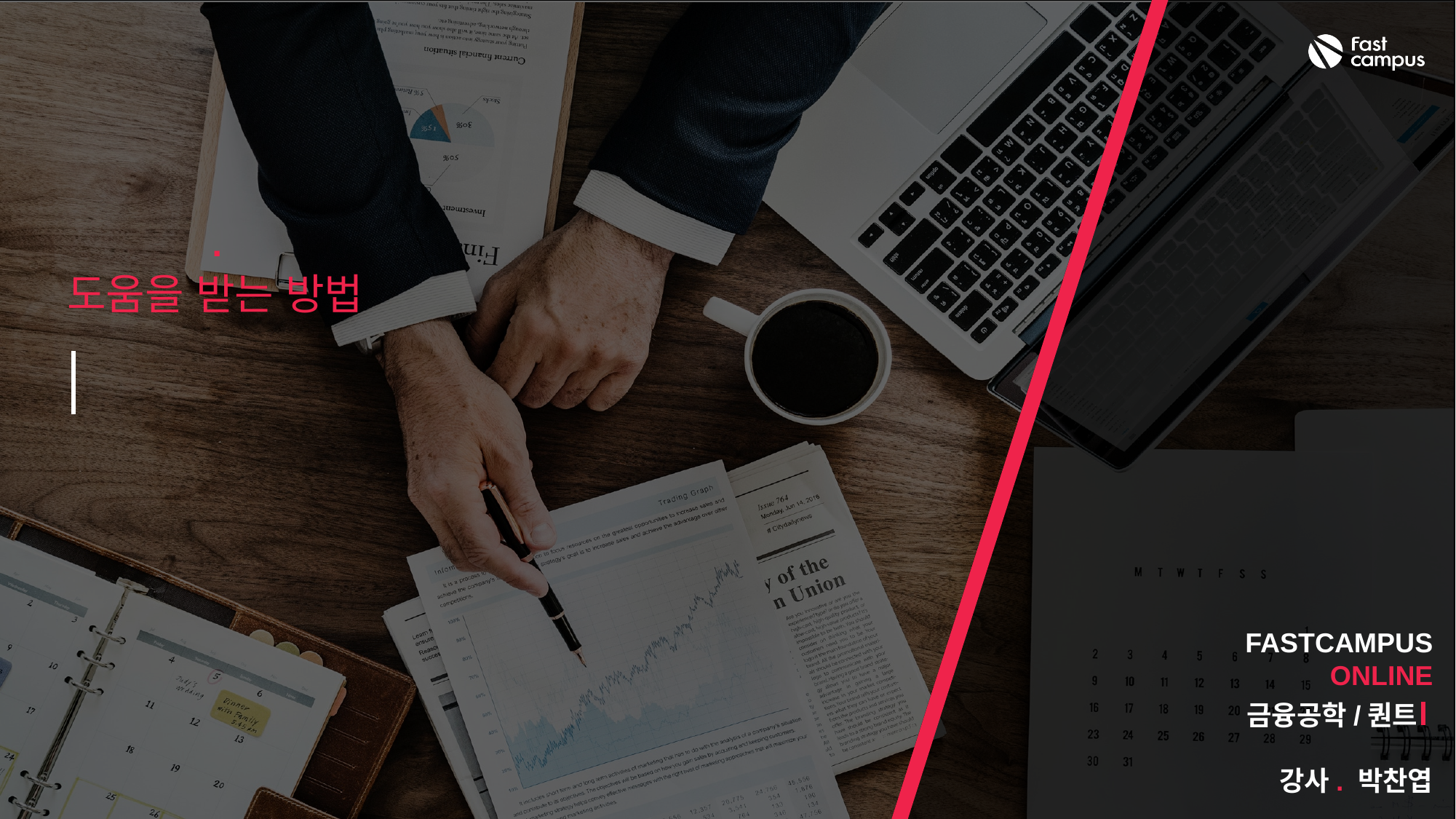

05
# 도움을 받는 방법
검색하는 법